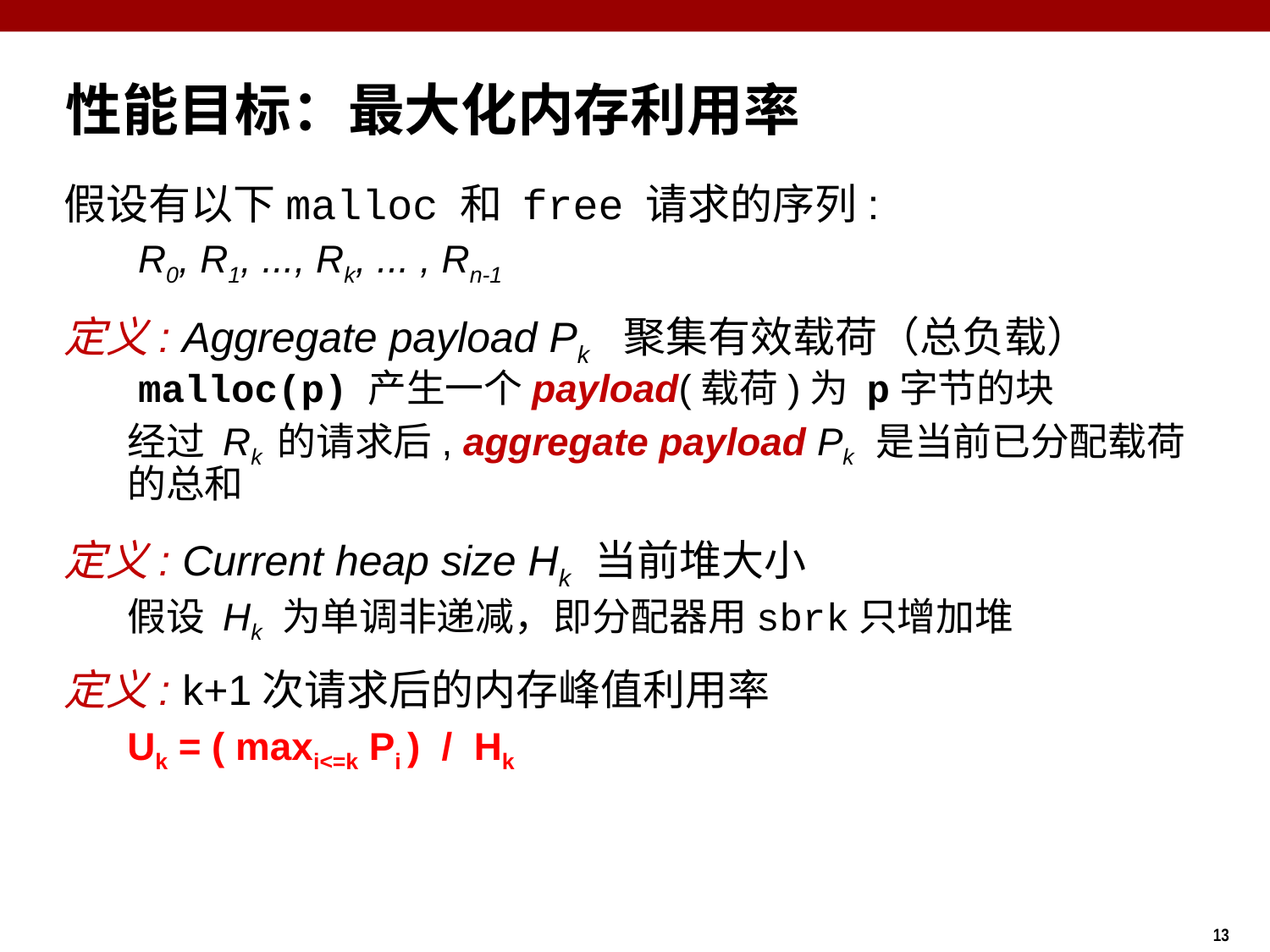

# 性能目标：最大化内存利用率
假设有以下malloc 和 free 请求的序列:
 R0, R1, ..., Rk, ... , Rn-1
定义: Aggregate payload Pk  聚集有效载荷（总负载）
 malloc(p) 产生一个payload(载荷)为 p字节的块
经过 Rk 的请求后, aggregate payload Pk  是当前已分配载荷的总和
定义: Current heap size Hk  当前堆大小
假设 Hk 为单调非递减，即分配器用sbrk只增加堆
定义: k+1次请求后的内存峰值利用率
Uk = ( maxi<=k Pi )  /  Hk